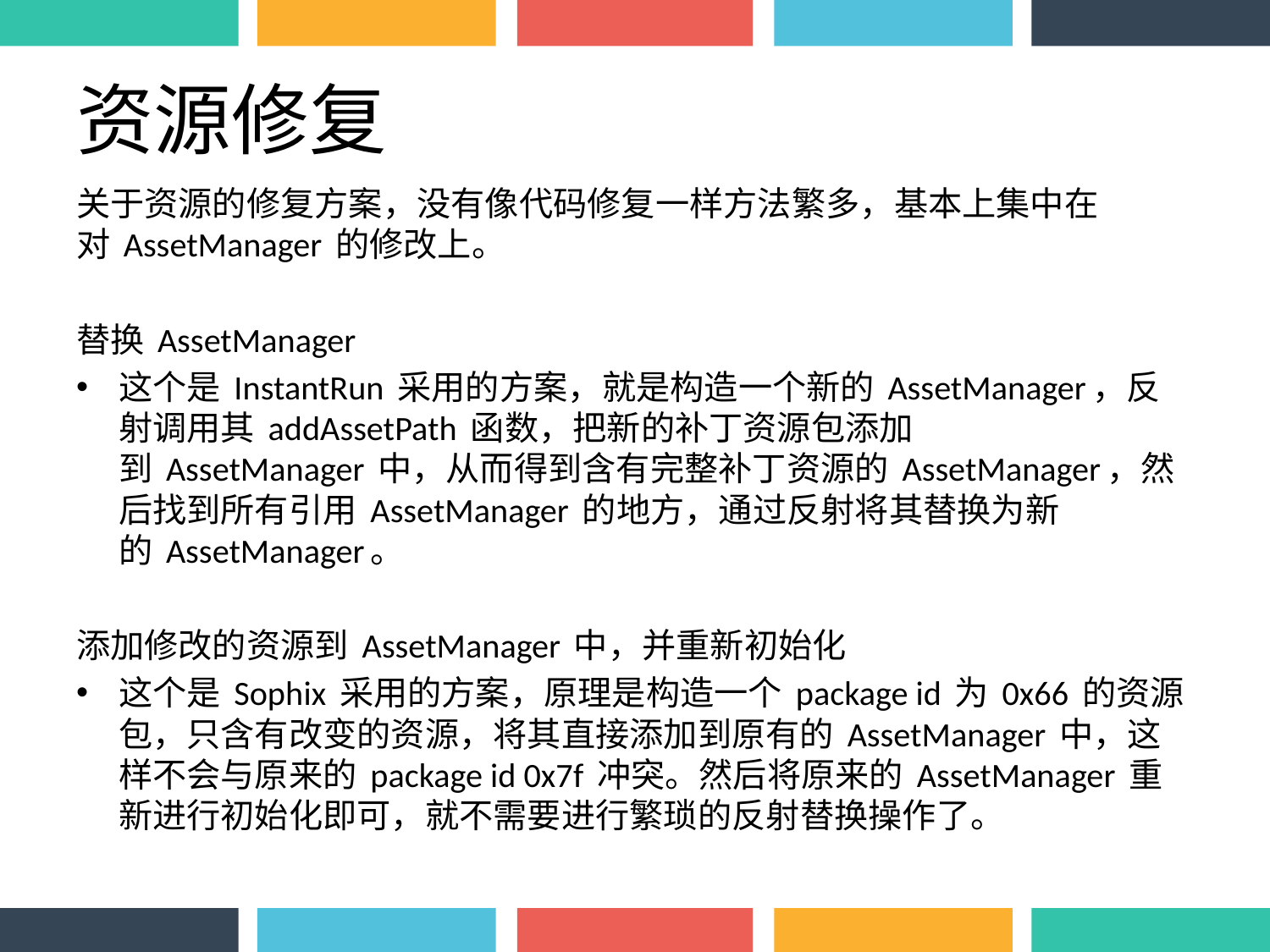

# 资源修复
关于资源的修复方案，没有像代码修复一样方法繁多，基本上集中在对 AssetManager 的修改上。

替换 AssetManager
这个是 InstantRun 采用的方案，就是构造一个新的 AssetManager，反射调用其 addAssetPath 函数，把新的补丁资源包添加到 AssetManager 中，从而得到含有完整补丁资源的 AssetManager，然后找到所有引用 AssetManager 的地方，通过反射将其替换为新的 AssetManager。

添加修改的资源到 AssetManager 中，并重新初始化
这个是 Sophix 采用的方案，原理是构造一个 package id 为 0x66 的资源包，只含有改变的资源，将其直接添加到原有的 AssetManager 中，这样不会与原来的 package id 0x7f 冲突。然后将原来的 AssetManager 重新进行初始化即可，就不需要进行繁琐的反射替换操作了。